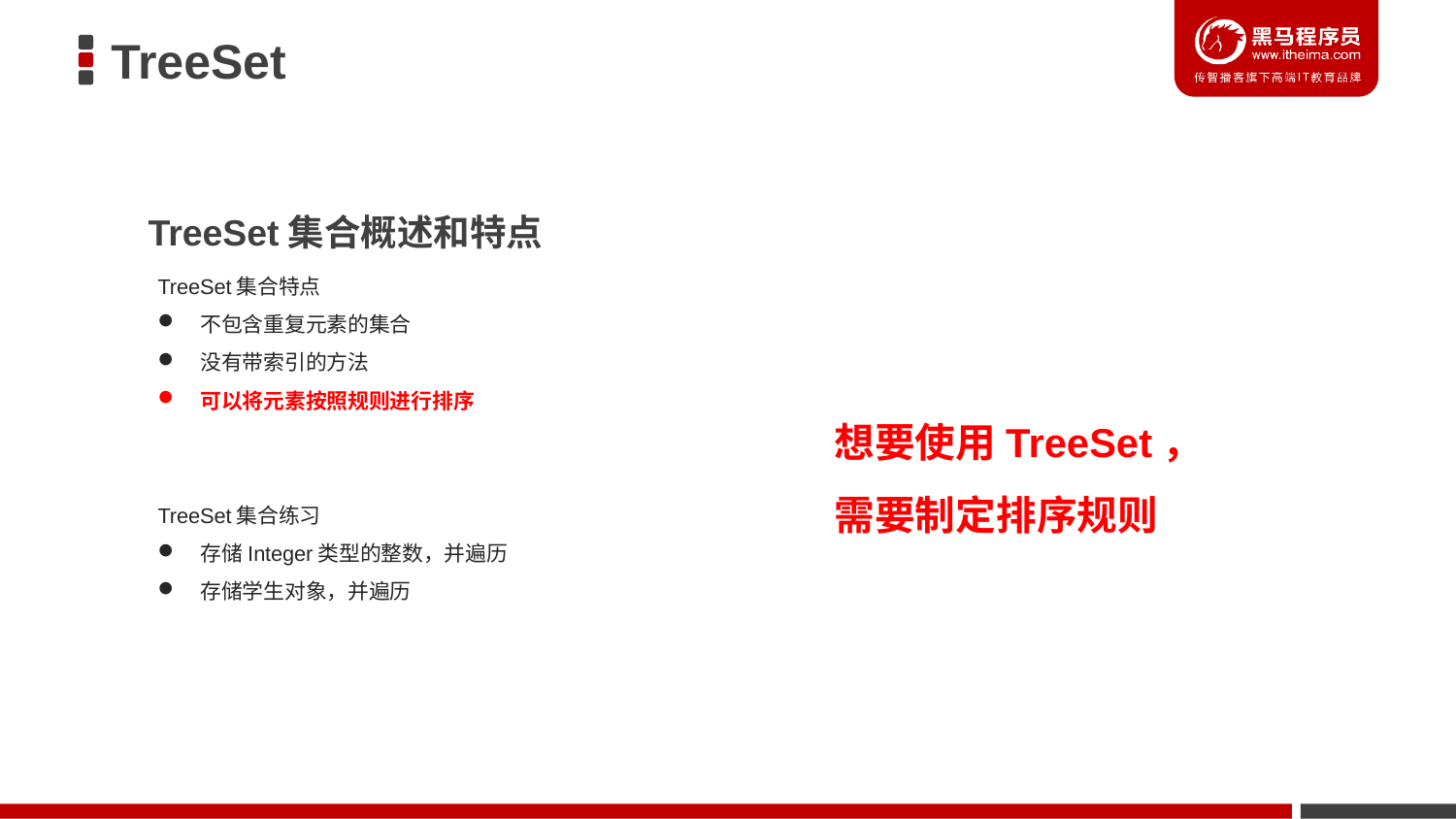

TreeSet
TreeSet集合概述和特点
TreeSet集合特点
不包含重复元素的集合
没有带索引的方法
可以将元素按照规则进行排序

TreeSet集合练习
存储Integer类型的整数，并遍历
存储学生对象，并遍历
想要使用TreeSet，
需要制定排序规则